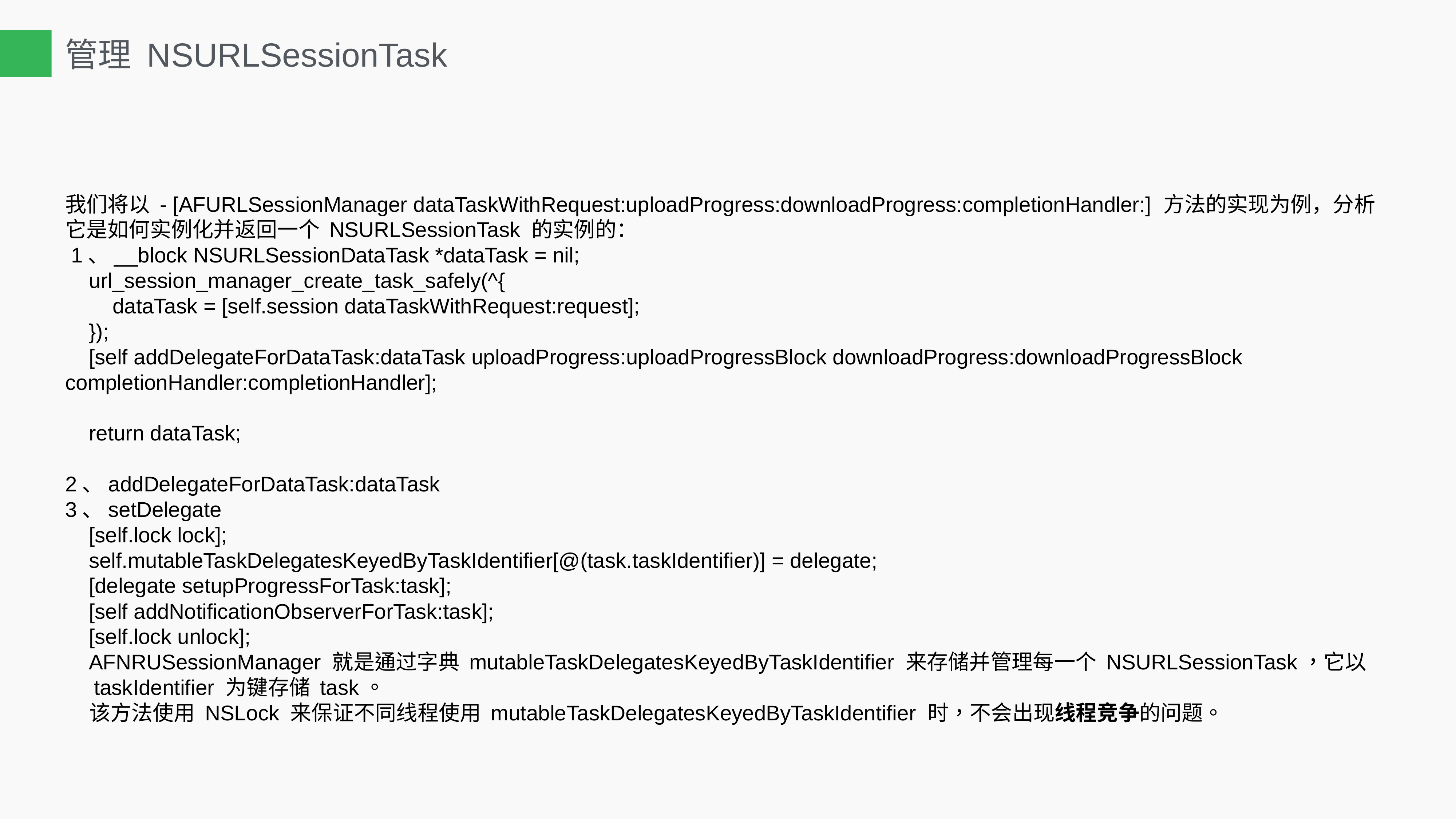

管理 NSURLSessionTask
我们将以 - [AFURLSessionManager dataTaskWithRequest:uploadProgress:downloadProgress:completionHandler:] 方法的实现为例，分析它是如何实例化并返回一个 NSURLSessionTask 的实例的：
 1、__block NSURLSessionDataTask *dataTask = nil;
    url_session_manager_create_task_safely(^{
        dataTask = [self.session dataTaskWithRequest:request];
    });
    [self addDelegateForDataTask:dataTask uploadProgress:uploadProgressBlock downloadProgress:downloadProgressBlock completionHandler:completionHandler];

    return dataTask;

2、addDelegateForDataTask:dataTask
3、setDelegate
    [self.lock lock];
    self.mutableTaskDelegatesKeyedByTaskIdentifier[@(task.taskIdentifier)] = delegate;
    [delegate setupProgressForTask:task];
    [self addNotificationObserverForTask:task];
    [self.lock unlock];
    AFNRUSessionManager 就是通过字典 mutableTaskDelegatesKeyedByTaskIdentifier 来存储并管理每一个 NSURLSessionTask，它以           taskIdentifier 为键存储 task。
    该方法使用 NSLock 来保证不同线程使用 mutableTaskDelegatesKeyedByTaskIdentifier 时，不会出现线程竞争的问题。